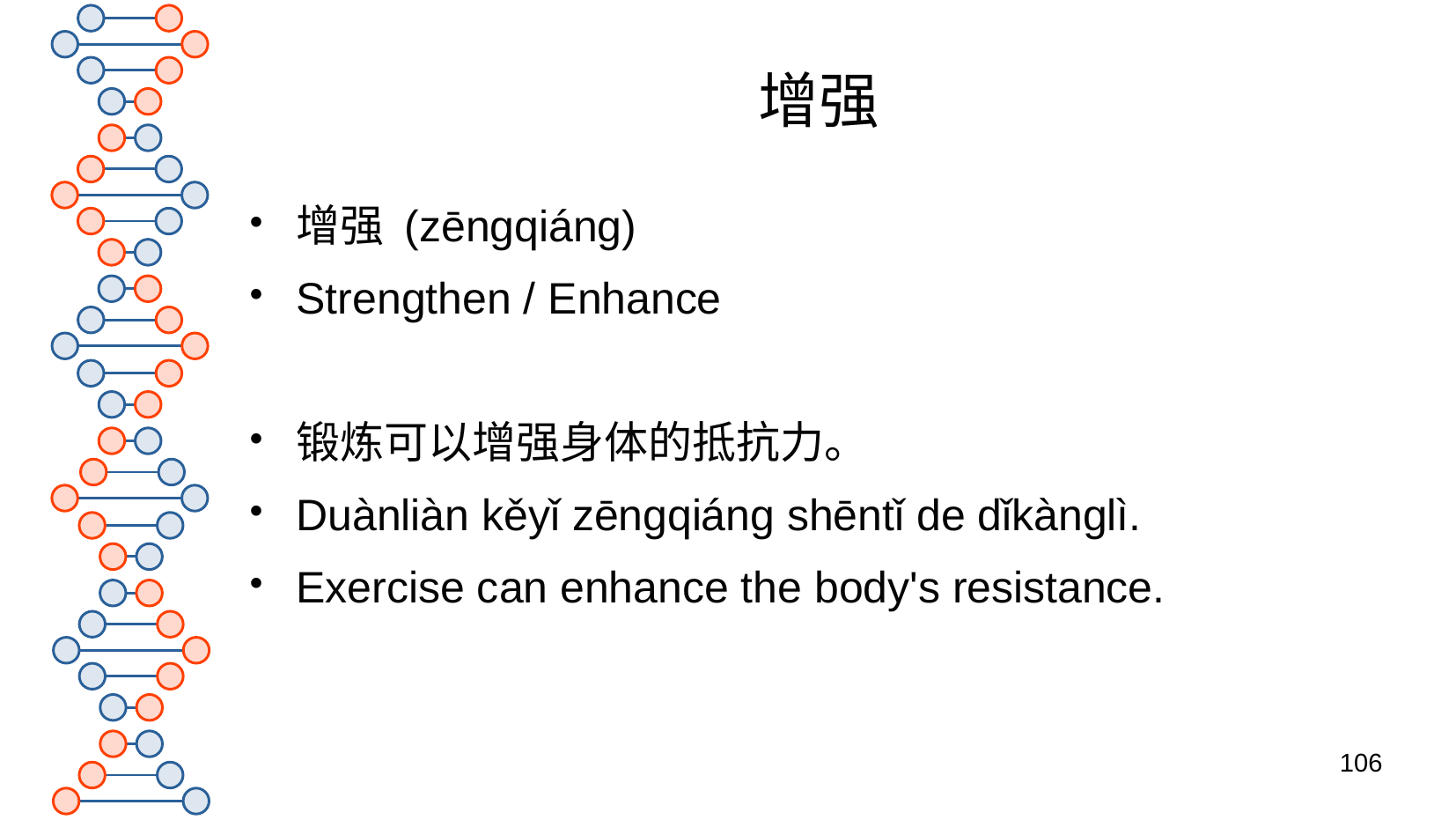

# 增强
增强 (zēngqiáng)
Strengthen / Enhance

锻炼可以增强身体的抵抗力。
Duànliàn kěyǐ zēngqiáng shēntǐ de dǐkànglì.
Exercise can enhance the body's resistance.
106